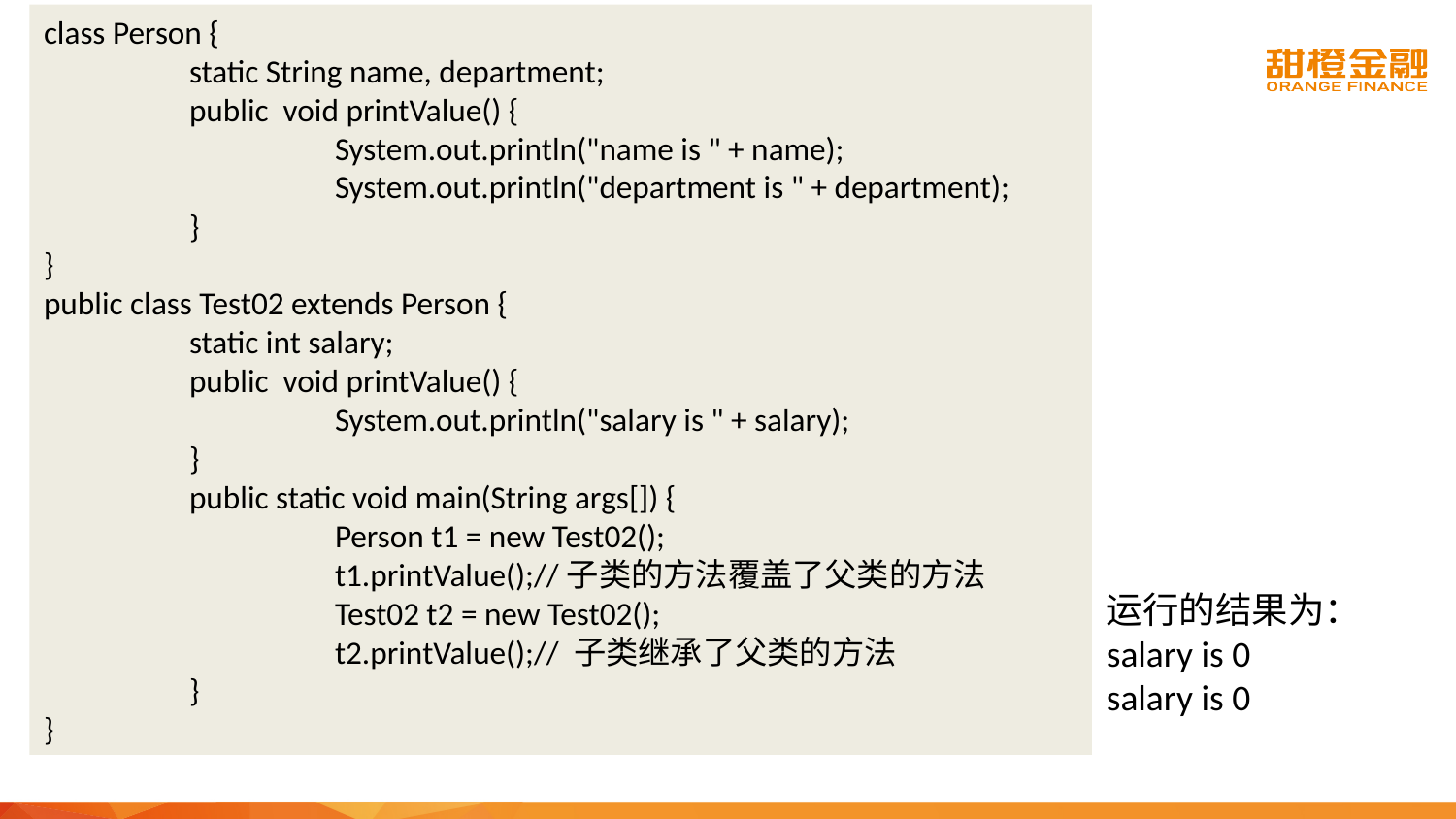

class Person {
	static String name, department;
	public  void printValue() {
		System.out.println("name is " + name);
		System.out.println("department is " + department);
	}
}
public class Test02 extends Person {
	static int salary;
	public  void printValue() {
		System.out.println("salary is " + salary);
	}
	public static void main(String args[]) {
		Person t1 = new Test02();
		t1.printValue();//子类的方法覆盖了父类的方法
		Test02 t2 = new Test02();
		t2.printValue();// 子类继承了父类的方法
	}
}
运行的结果为：
salary is 0
salary is 0